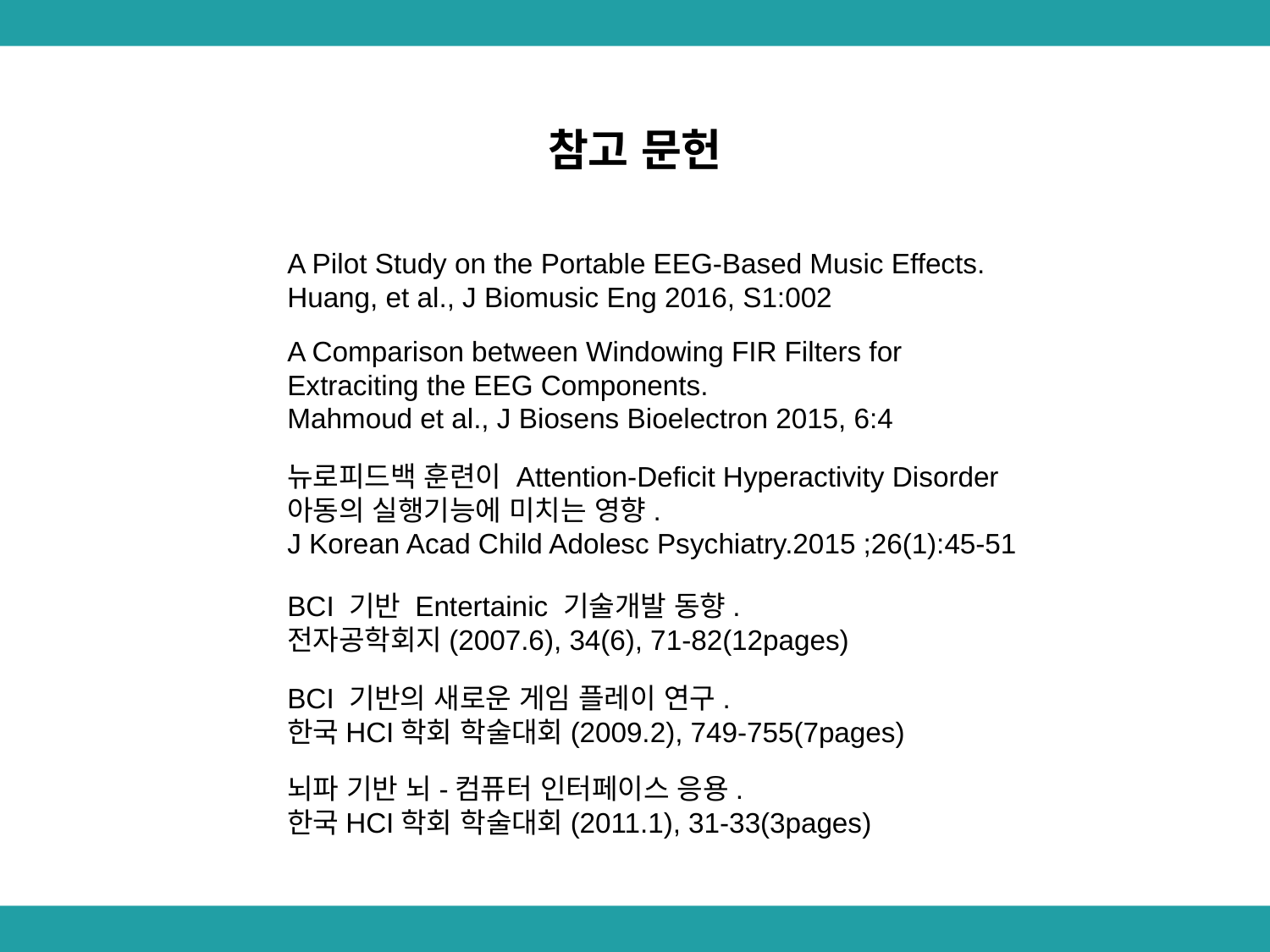

참고 문헌
A Pilot Study on the Portable EEG-Based Music Effects.
Huang, et al., J Biomusic Eng 2016, S1:002
A Comparison between Windowing FIR Filters for Extraciting the EEG Components.
Mahmoud et al., J Biosens Bioelectron 2015, 6:4
뉴로피드백 훈련이 Attention-Deficit Hyperactivity Disorder
아동의 실행기능에 미치는 영향.
J Korean Acad Child Adolesc Psychiatry.2015 ;26(1):45-51
BCI 기반 Entertainic 기술개발 동향.
전자공학회지(2007.6), 34(6), 71-82(12pages)
BCI 기반의 새로운 게임 플레이 연구.
한국HCI학회 학술대회(2009.2), 749-755(7pages)
뇌파 기반 뇌-컴퓨터 인터페이스 응용.
한국HCI학회 학술대회(2011.1), 31-33(3pages)